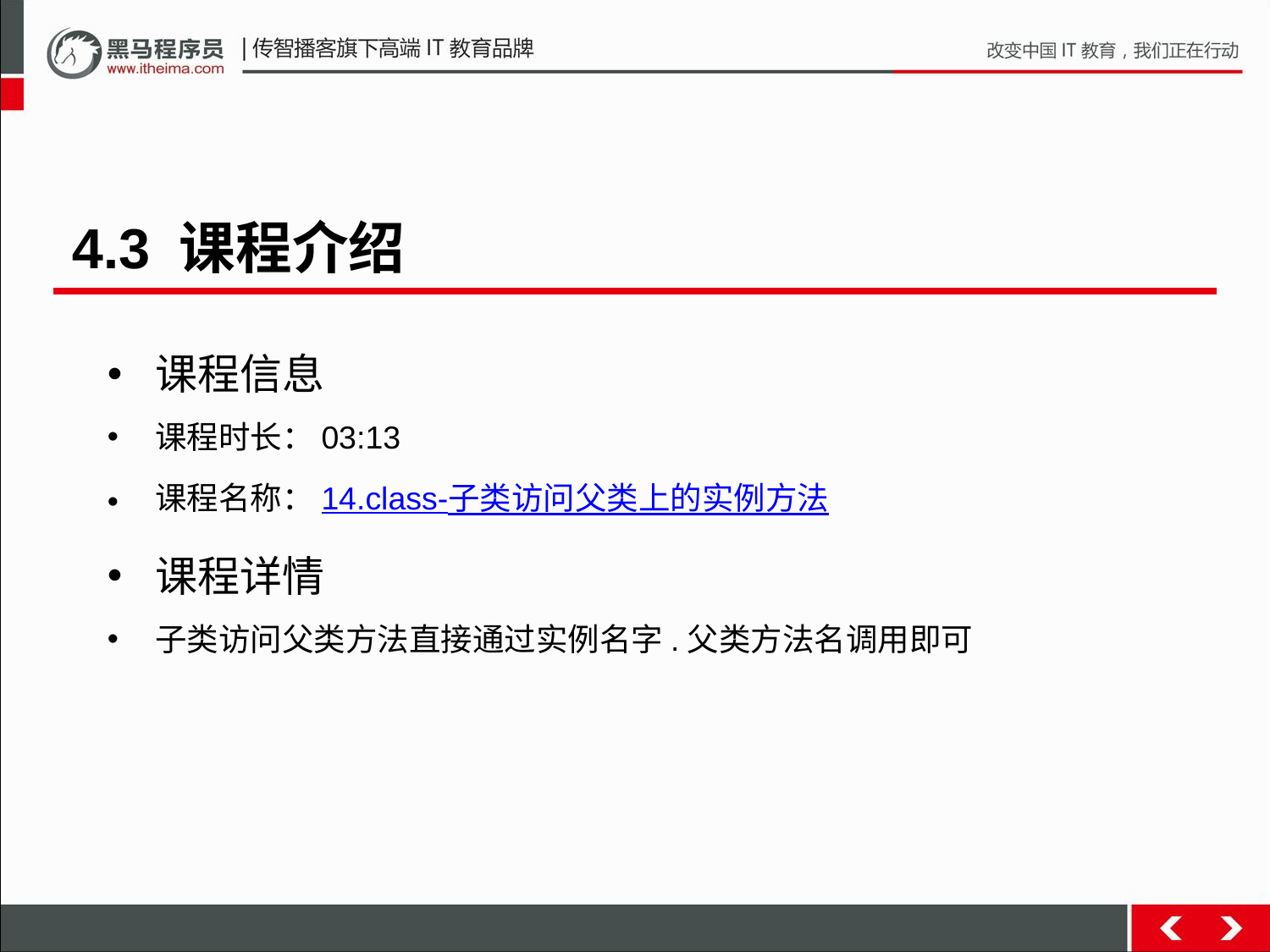

4.3 课程介绍
课程信息
课程时长：03:13
课程名称：14.class-子类访问父类上的实例方法
课程详情
子类访问父类方法直接通过实例名字.父类方法名调用即可